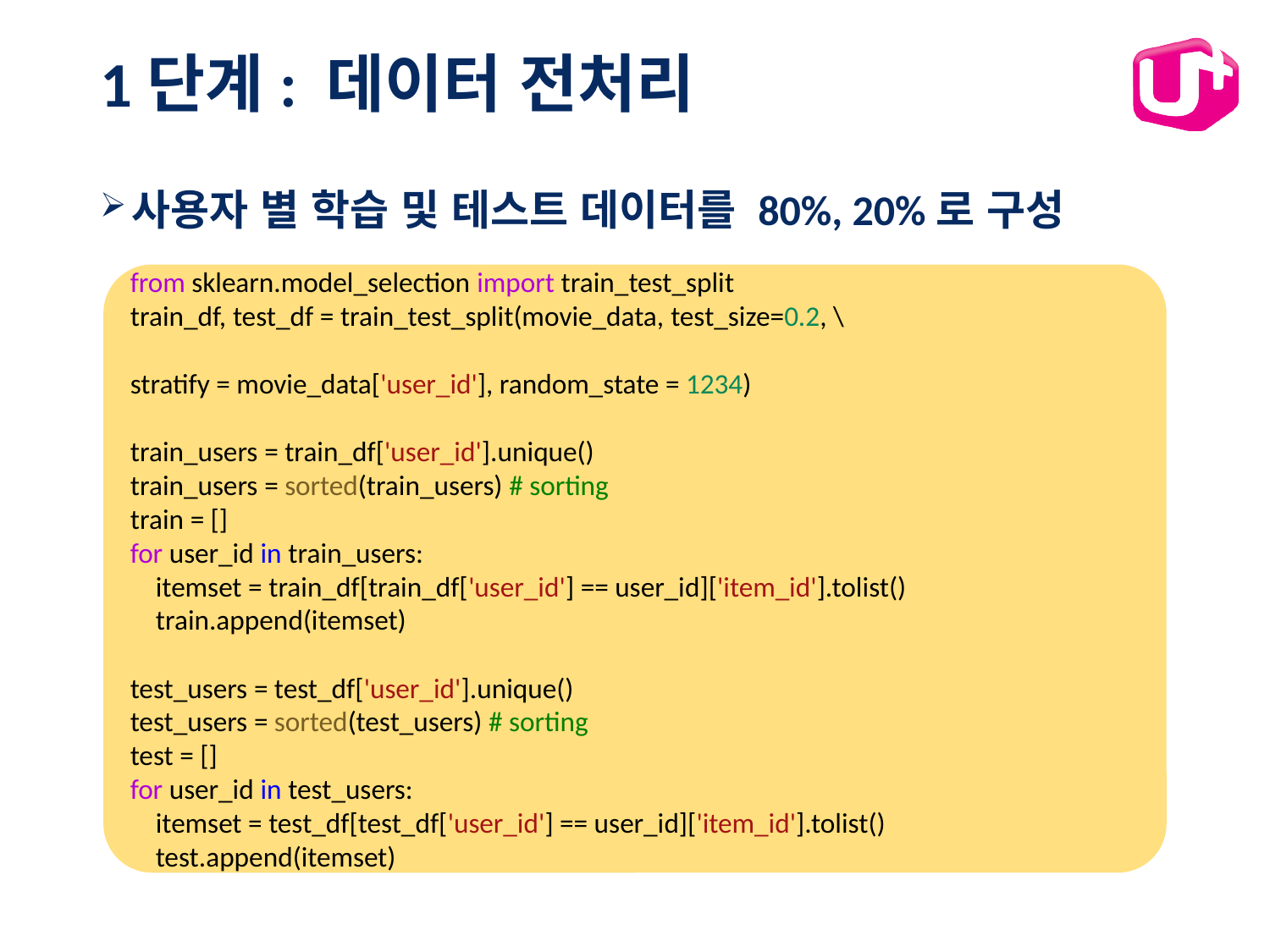

# 1단계: 데이터 전처리
사용자 별 학습 및 테스트 데이터를 80%, 20%로 구성

from sklearn.model_selection import train_test_split
train_df, test_df = train_test_split(movie_data, test_size=0.2, \
						stratify = movie_data['user_id'], random_state = 1234)

train_users = train_df['user_id'].unique()
train_users = sorted(train_users) # sorting
train = []
for user_id in train_users:
    itemset = train_df[train_df['user_id'] == user_id]['item_id'].tolist()
    train.append(itemset)

test_users = test_df['user_id'].unique()
test_users = sorted(test_users) # sorting
test = []
for user_id in test_users:
    itemset = test_df[test_df['user_id'] == user_id]['item_id'].tolist()
    test.append(itemset)